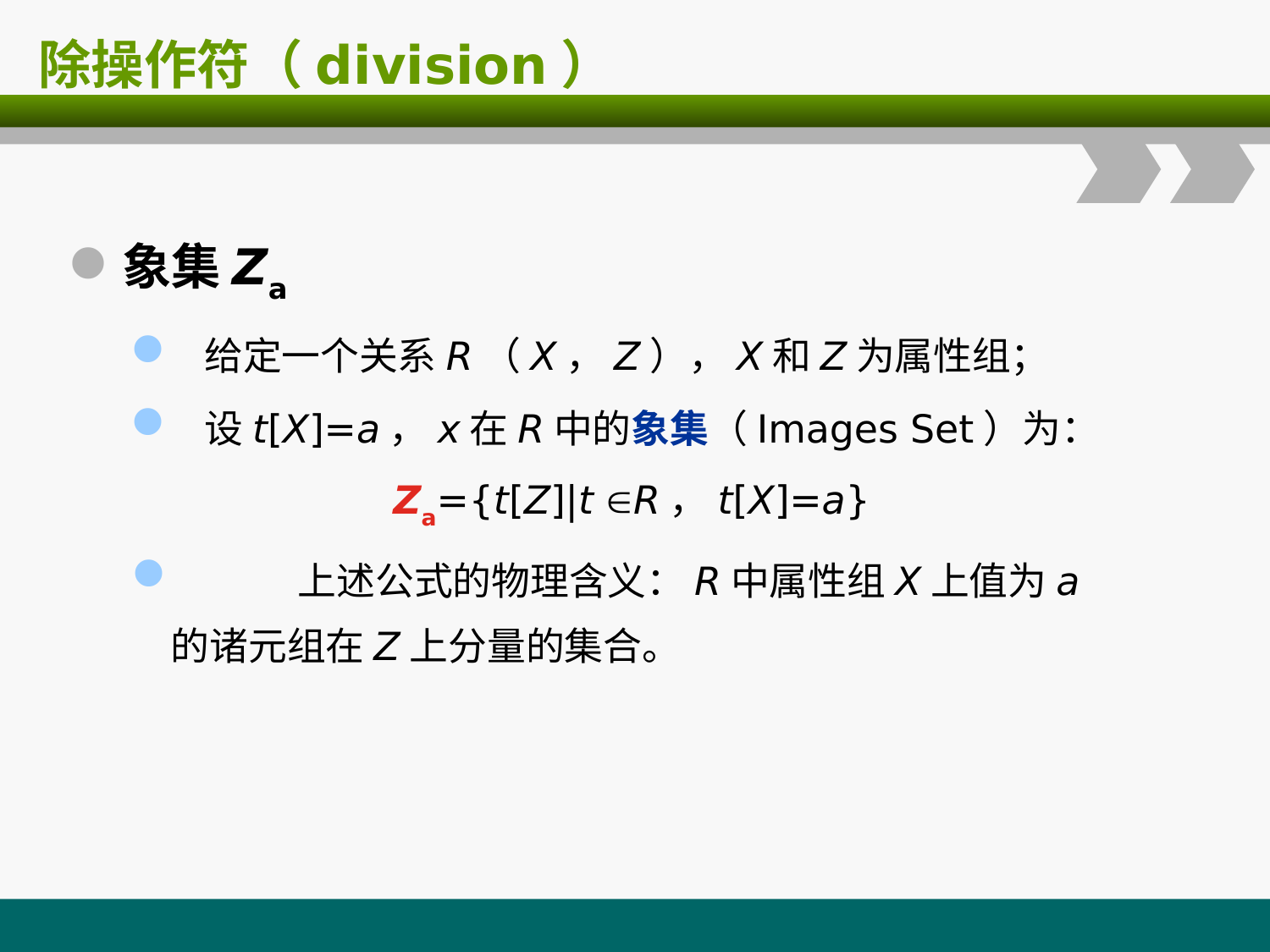

# 除操作符（division）
象集Za
  给定一个关系R（X，Z），X和Z为属性组；
  设t[X]=a，x在R中的象集（Images Set）为：
	           Za={t[Z]|t ∈R，t[X]=a}
 	上述公式的物理含义：R中属性组X上值为a的诸元组在Z上分量的集合。